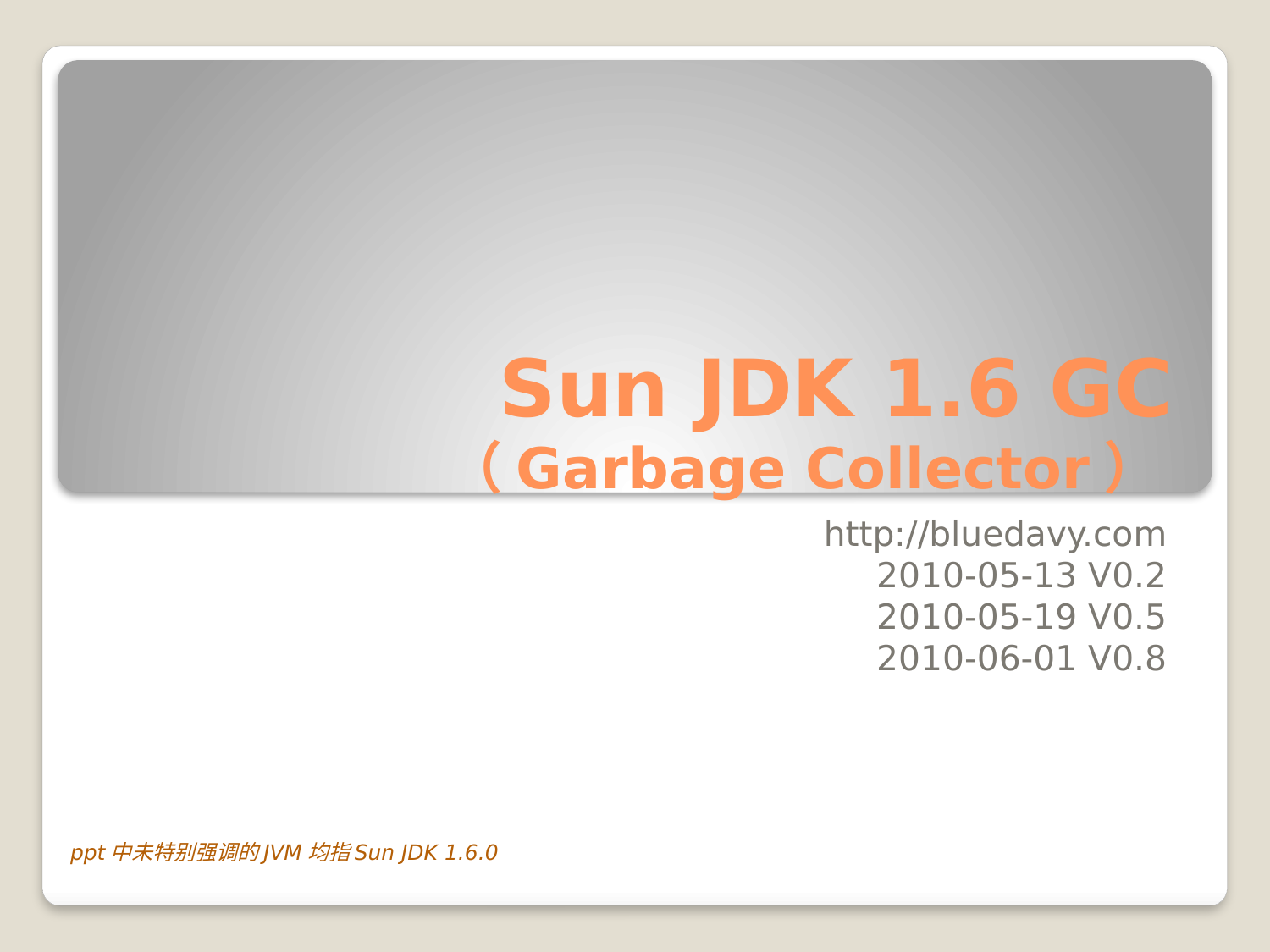

# Sun JDK 1.6 GC （Garbage Collector）
http://bluedavy.com
2010-05-13 V0.2
 2010-05-19 V0.5
2010-06-01 V0.8
ppt中未特别强调的JVM均指Sun JDK 1.6.0